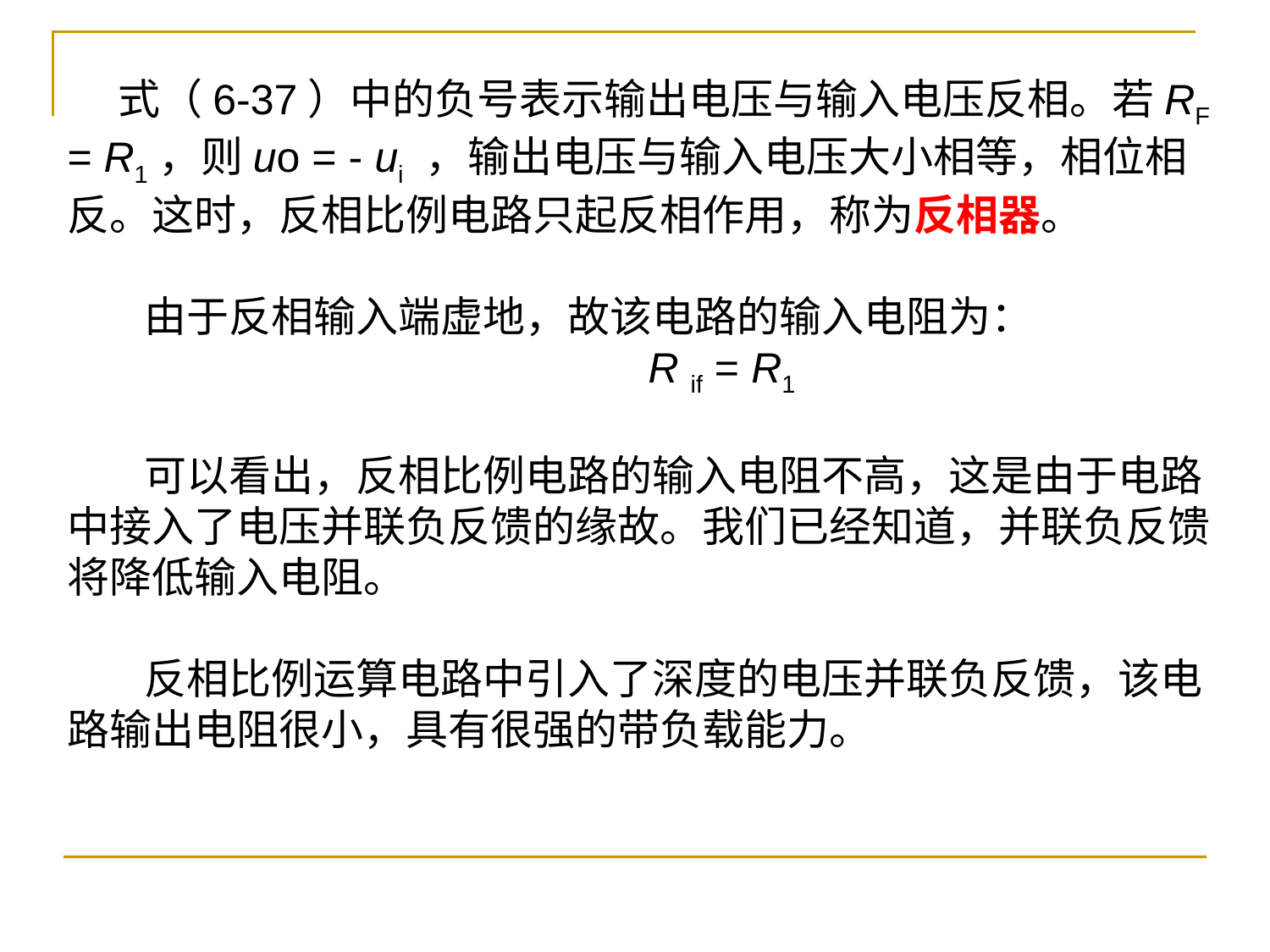

式（6-37）中的负号表示输出电压与输入电压反相。若RF = R1，则uo = - ui ，输出电压与输入电压大小相等，相位相反。这时，反相比例电路只起反相作用，称为反相器。

       由于反相输入端虚地，故该电路的输入电阻为：
                                                 R if = R1

       可以看出，反相比例电路的输入电阻不高，这是由于电路中接入了电压并联负反馈的缘故。我们已经知道，并联负反馈将降低输入电阻。

       反相比例运算电路中引入了深度的电压并联负反馈，该电路输出电阻很小，具有很强的带负载能力。